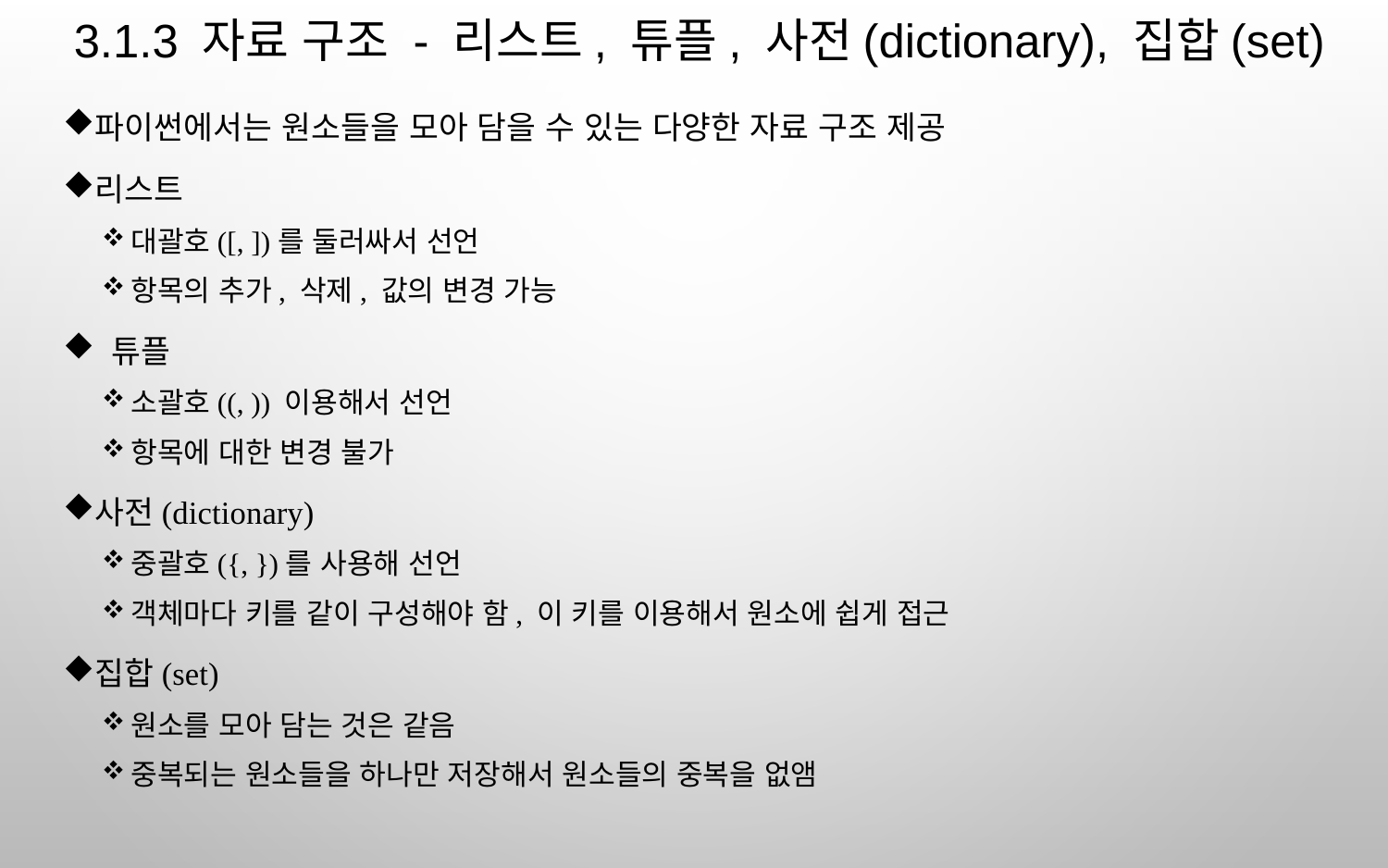

# 3.1.3 자료 구조 - 리스트, 튜플, 사전(dictionary), 집합(set)
파이썬에서는 원소들을 모아 담을 수 있는 다양한 자료 구조 제공
리스트
대괄호([, ])를 둘러싸서 선언
항목의 추가, 삭제, 값의 변경 가능
 튜플
소괄호((, )) 이용해서 선언
항목에 대한 변경 불가
사전(dictionary)
중괄호({, })를 사용해 선언
객체마다 키를 같이 구성해야 함, 이 키를 이용해서 원소에 쉽게 접근
집합(set)
원소를 모아 담는 것은 같음
중복되는 원소들을 하나만 저장해서 원소들의 중복을 없앰